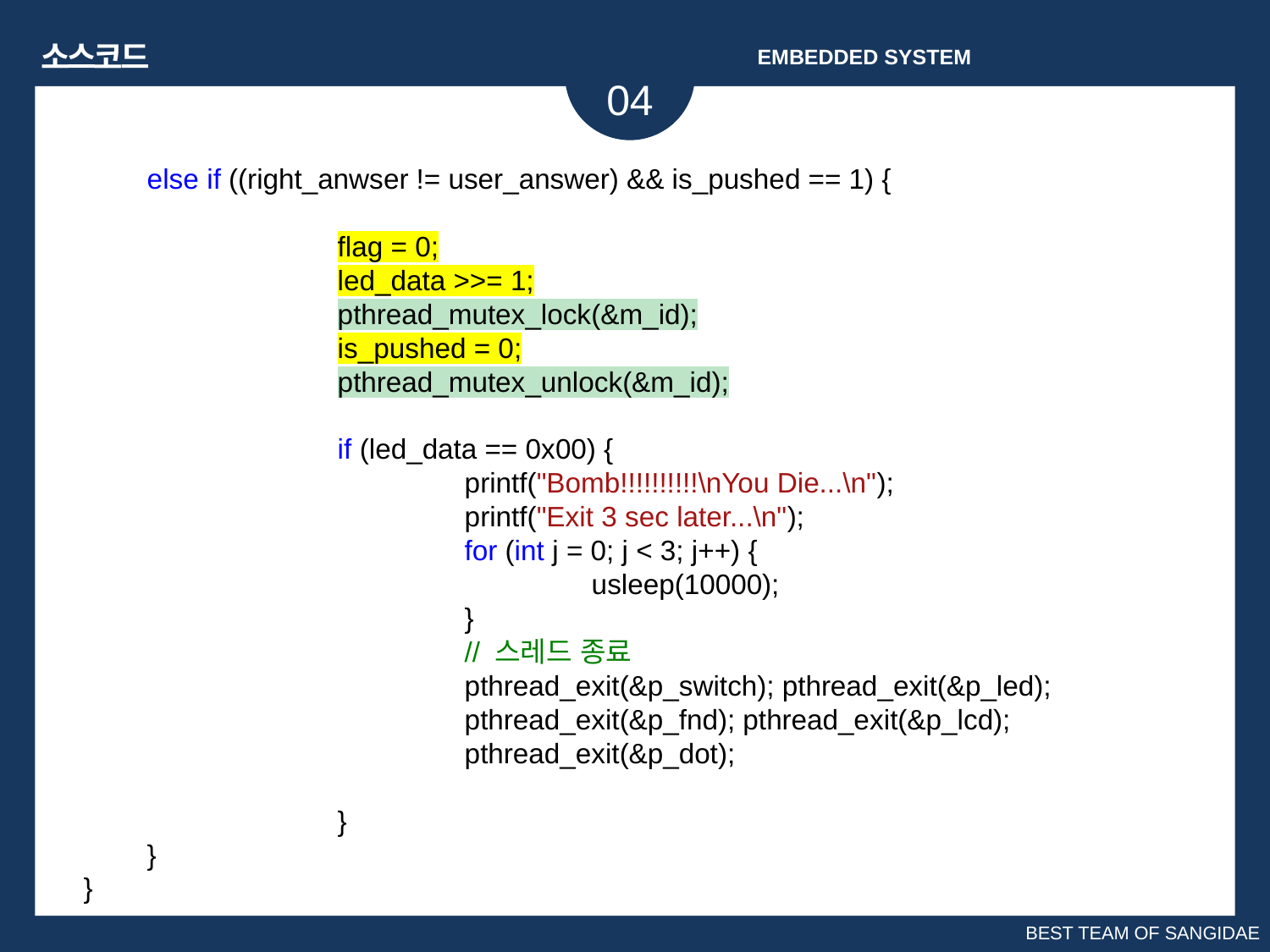

소스코드
EMBEDDED SYSTEM
04

else if ((right_anwser != user_answer) && is_pushed == 1) {

	flag = 0;
	led_data >>= 1;
	pthread_mutex_lock(&m_id);
	is_pushed = 0;
	pthread_mutex_unlock(&m_id);

	if (led_data == 0x00) {
		printf("Bomb!!!!!!!!!!\nYou Die...\n");
		printf("Exit 3 sec later...\n");
		for (int j = 0; j < 3; j++) {
			usleep(10000);
		}
		// 스레드 종료
pthread_exit(&p_switch); pthread_exit(&p_led);
pthread_exit(&p_fnd); pthread_exit(&p_lcd);
pthread_exit(&p_dot);

	}
}
}
BEST TEAM OF SANGIDAE